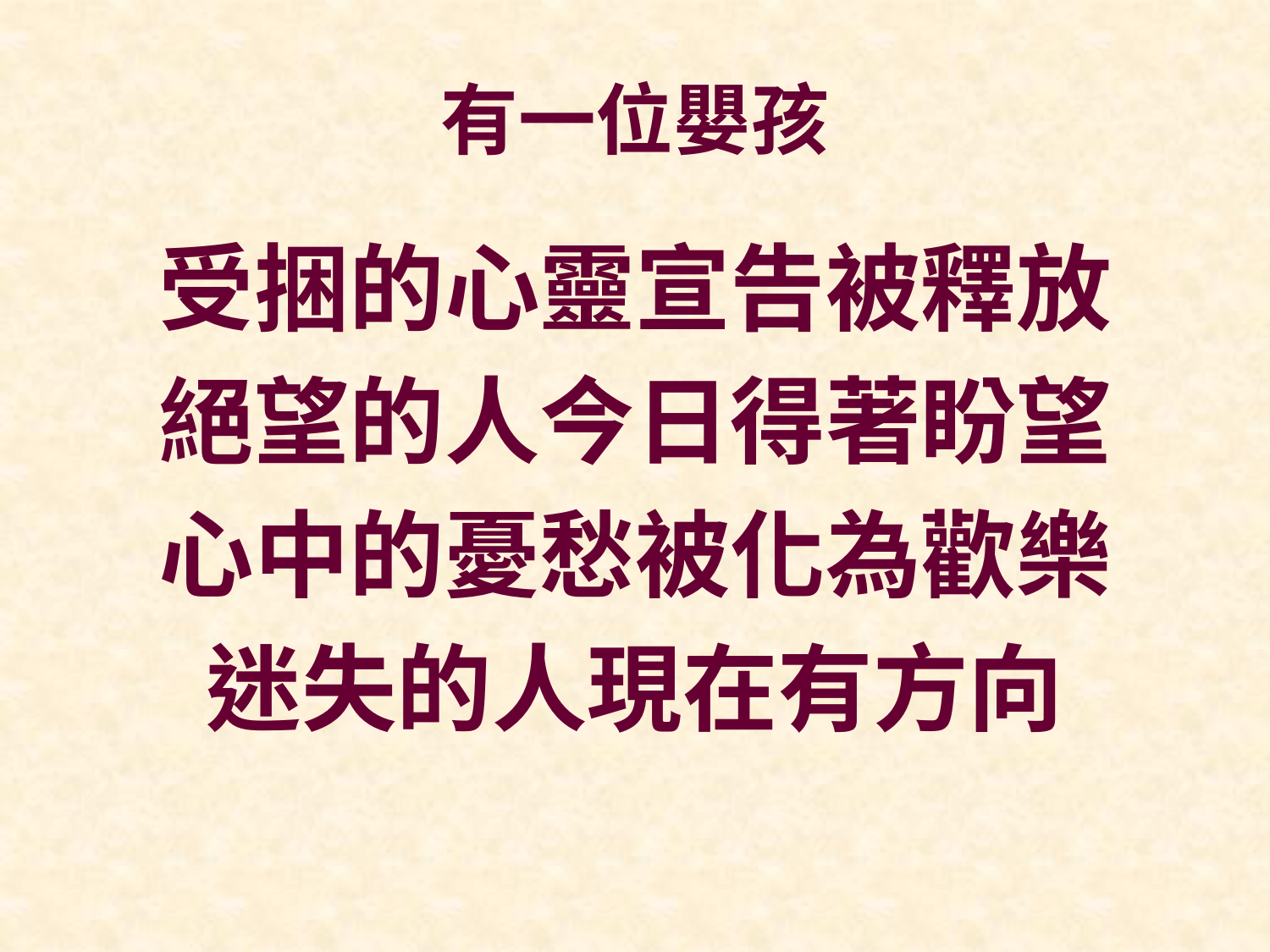

# 有一位嬰孩
受捆的心靈宣告被釋放
絕望的人今日得著盼望
心中的憂愁被化為歡樂
迷失的人現在有方向